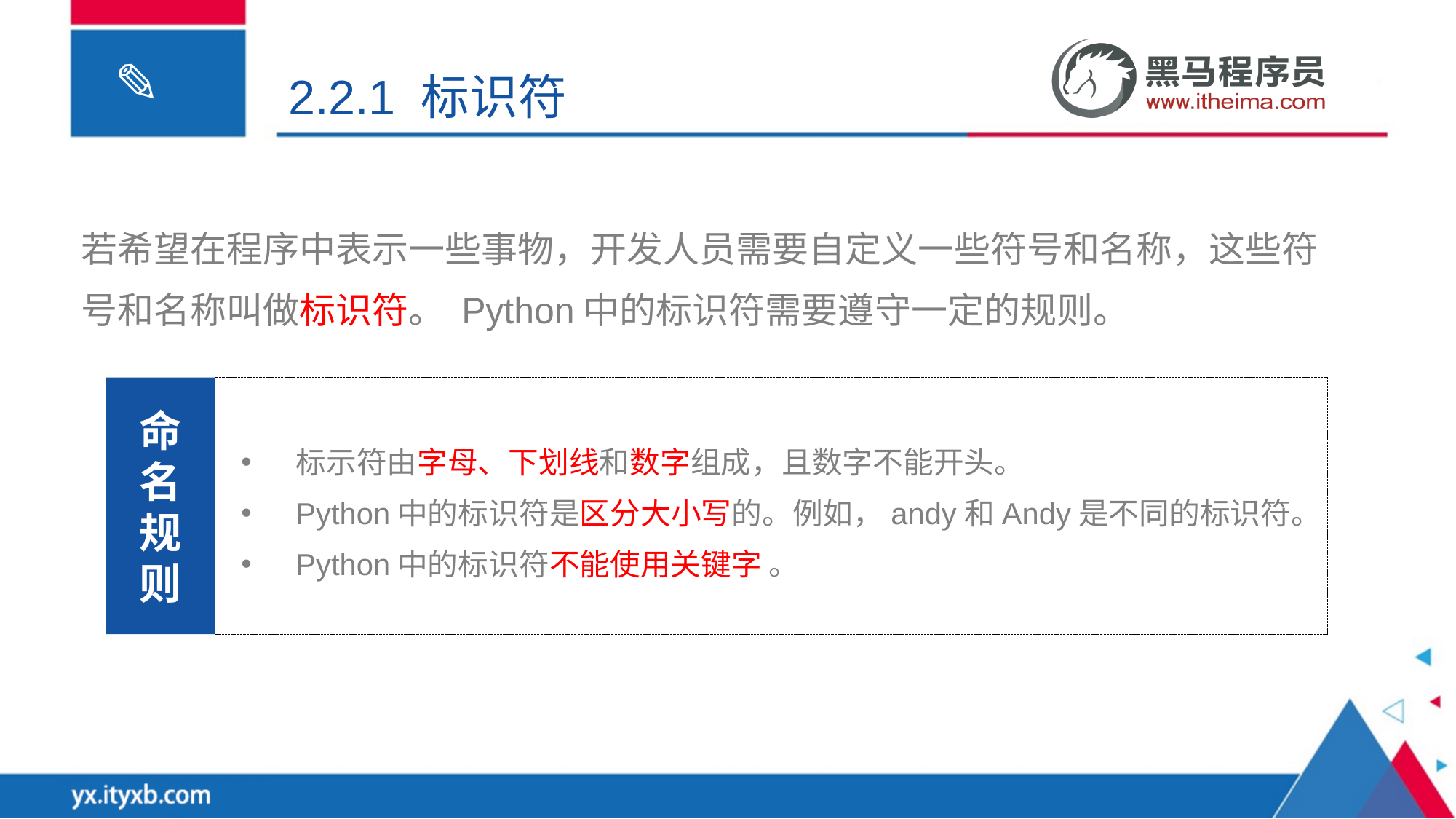

2.2.1 标识符
若希望在程序中表示一些事物，开发人员需要自定义一些符号和名称，这些符号和名称叫做标识符。 Python中的标识符需要遵守一定的规则。
命
名
规
则

标示符由字母、下划线和数字组成，且数字不能开头。
Python中的标识符是区分大小写的。例如，andy和Andy是不同的标识符。
Python中的标识符不能使用关键字 。